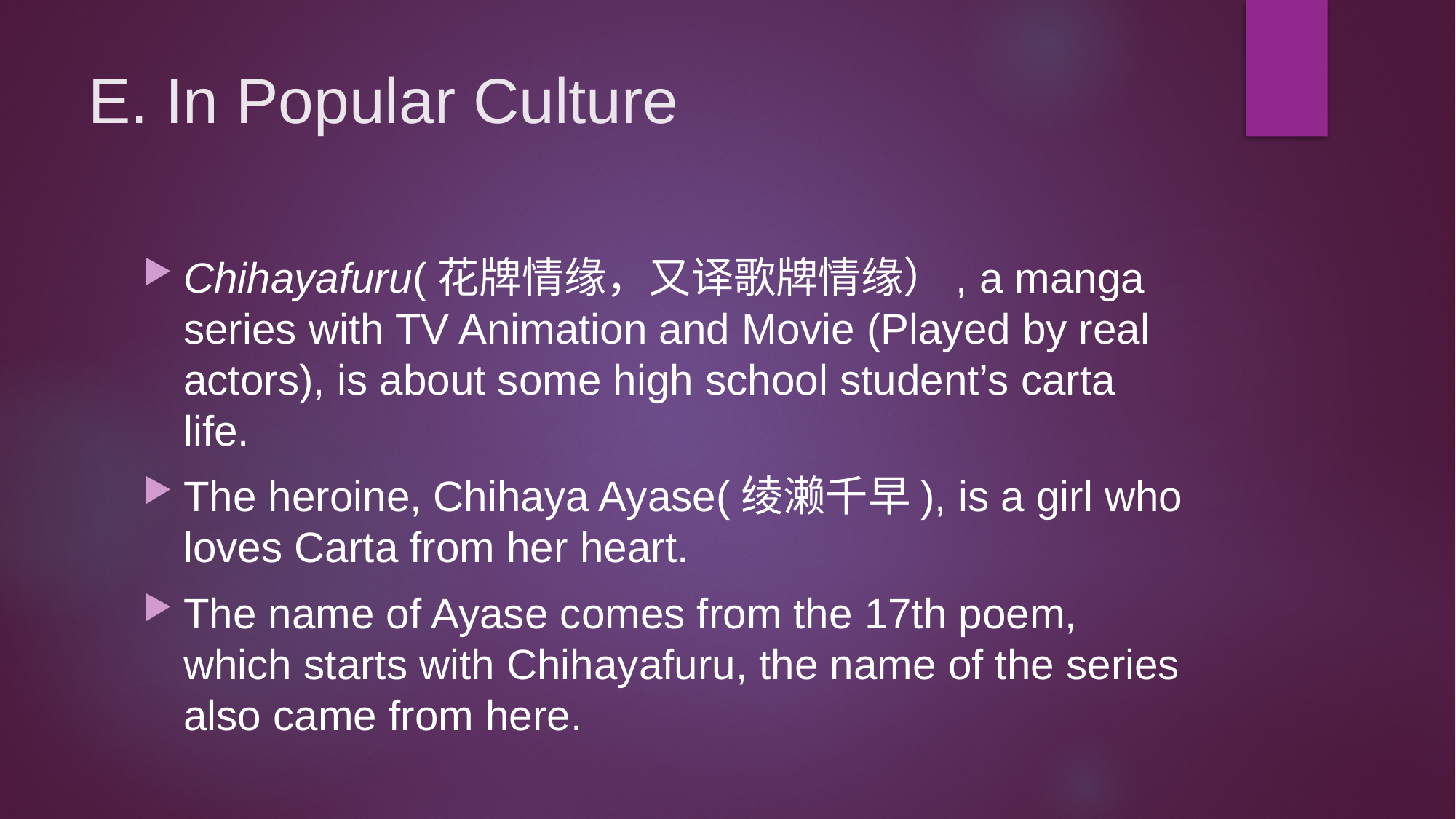

# E. In Popular Culture
Chihayafuru(花牌情缘，又译歌牌情缘）, a manga series with TV Animation and Movie (Played by real actors), is about some high school student’s carta life.
The heroine, Chihaya Ayase(绫濑千早), is a girl who loves Carta from her heart.
The name of Ayase comes from the 17th poem, which starts with Chihayafuru, the name of the series also came from here.